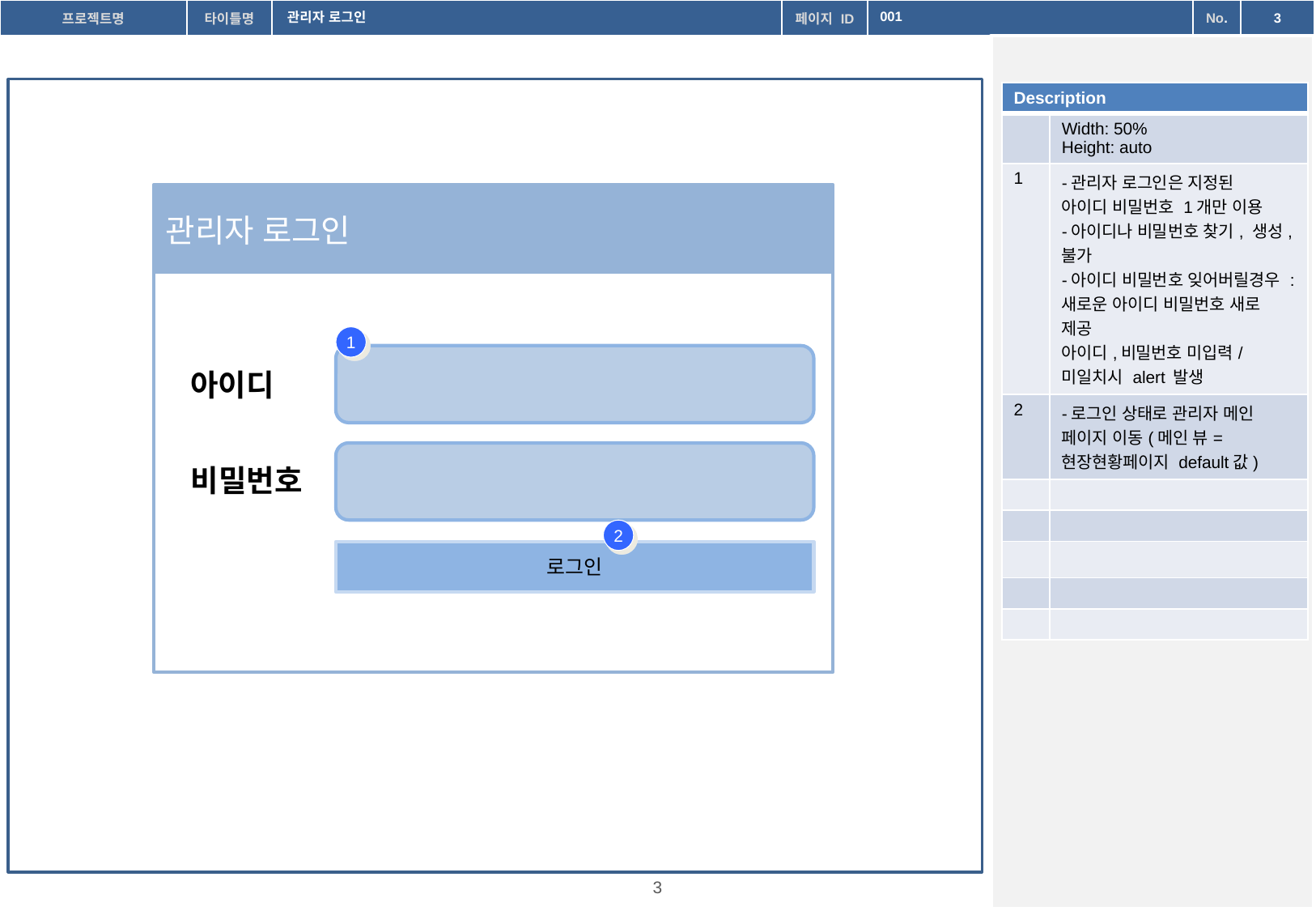

관리자 로그인
001

| Description |  |
| --- | --- |
|  | Width: 50% Height: auto |
| 1 | -관리자 로그인은 지정된 아이디 비밀번호 1개만 이용 -아이디나 비밀번호 찾기, 생성,불가 -아이디 비밀번호 잊어버릴경우 : 새로운 아이디 비밀번호 새로 제공 아이디,비밀번호 미입력/미일치시 alert 발생 |
| 2 | -로그인 상태로 관리자 메인 페이지 이동(메인 뷰=현장현황페이지 default값) |
|  |  |
|  |  |
|  |  |
|  |  |
|  |  |

관리자 로그인
1

아이디

비밀번호
2
로그인
<< <  1 2 3 4 5 6 7 8 9 10  > >>